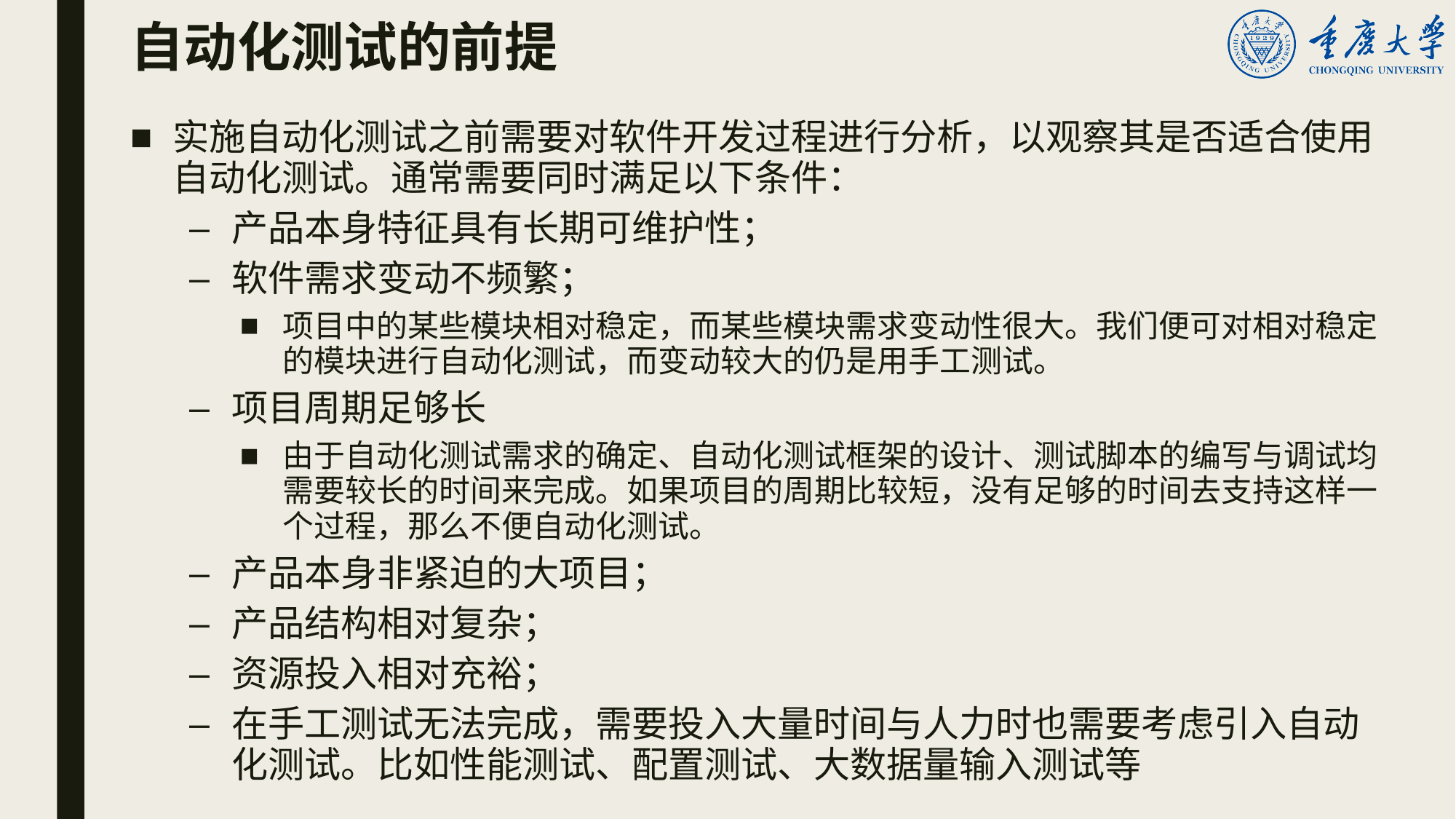

# 自动化测试的前提
实施自动化测试之前需要对软件开发过程进行分析，以观察其是否适合使用自动化测试。通常需要同时满足以下条件：
产品本身特征具有长期可维护性；
软件需求变动不频繁；
项目中的某些模块相对稳定，而某些模块需求变动性很大。我们便可对相对稳定的模块进行自动化测试，而变动较大的仍是用手工测试。
项目周期足够长
由于自动化测试需求的确定、自动化测试框架的设计、测试脚本的编写与调试均需要较长的时间来完成。如果项目的周期比较短，没有足够的时间去支持这样一个过程，那么不便自动化测试。
产品本身非紧迫的大项目；
产品结构相对复杂；
资源投入相对充裕；
在手工测试无法完成，需要投入大量时间与人力时也需要考虑引入自动化测试。比如性能测试、配置测试、大数据量输入测试等